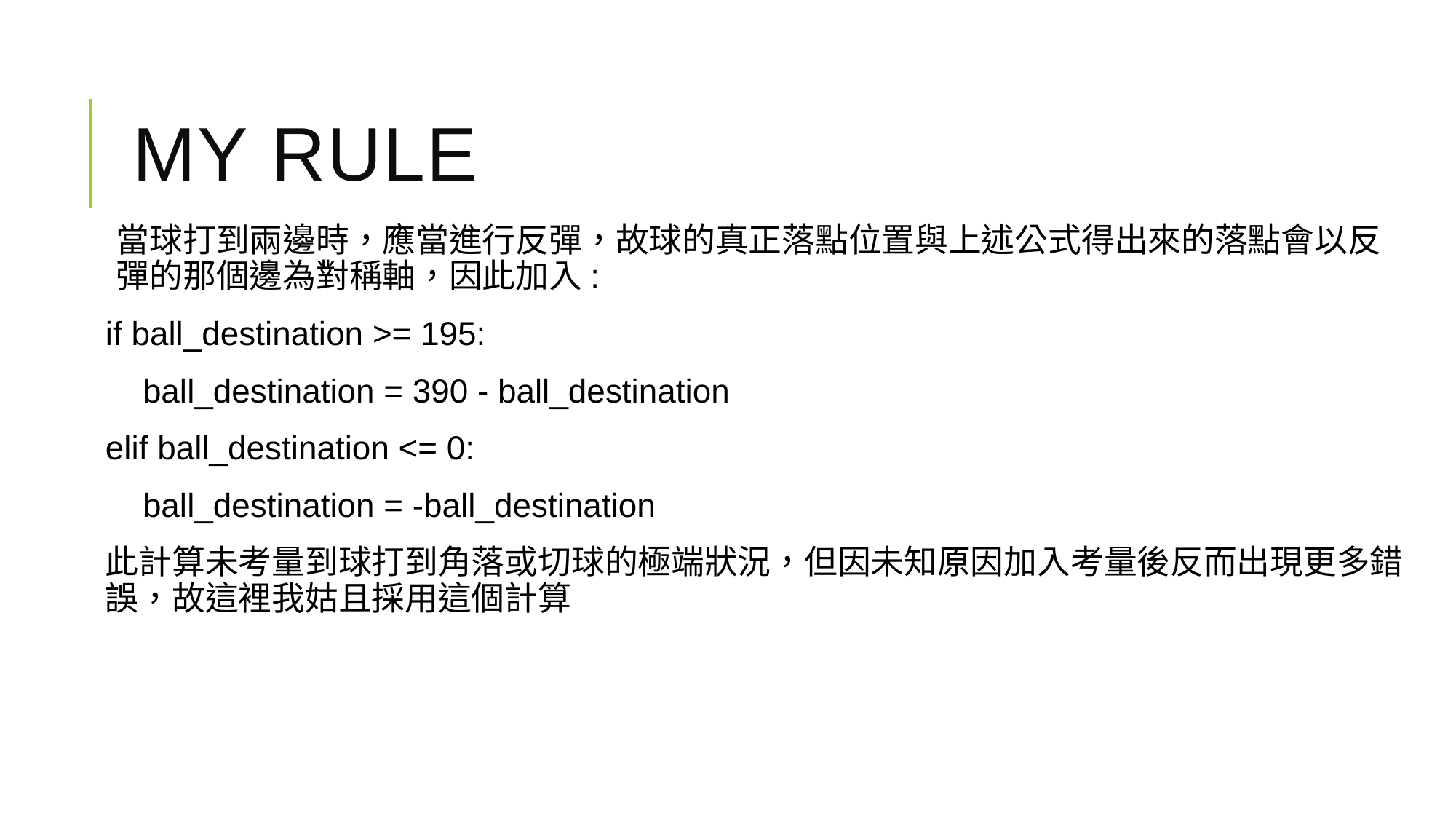

# My Rule
當球打到兩邊時，應當進行反彈，故球的真正落點位置與上述公式得出來的落點會以反彈的那個邊為對稱軸，因此加入:
if ball_destination >= 195:
    ball_destination = 390 - ball_destination
elif ball_destination <= 0:
    ball_destination = -ball_destination
此計算未考量到球打到角落或切球的極端狀況，但因未知原因加入考量後反而出現更多錯誤，故這裡我姑且採用這個計算